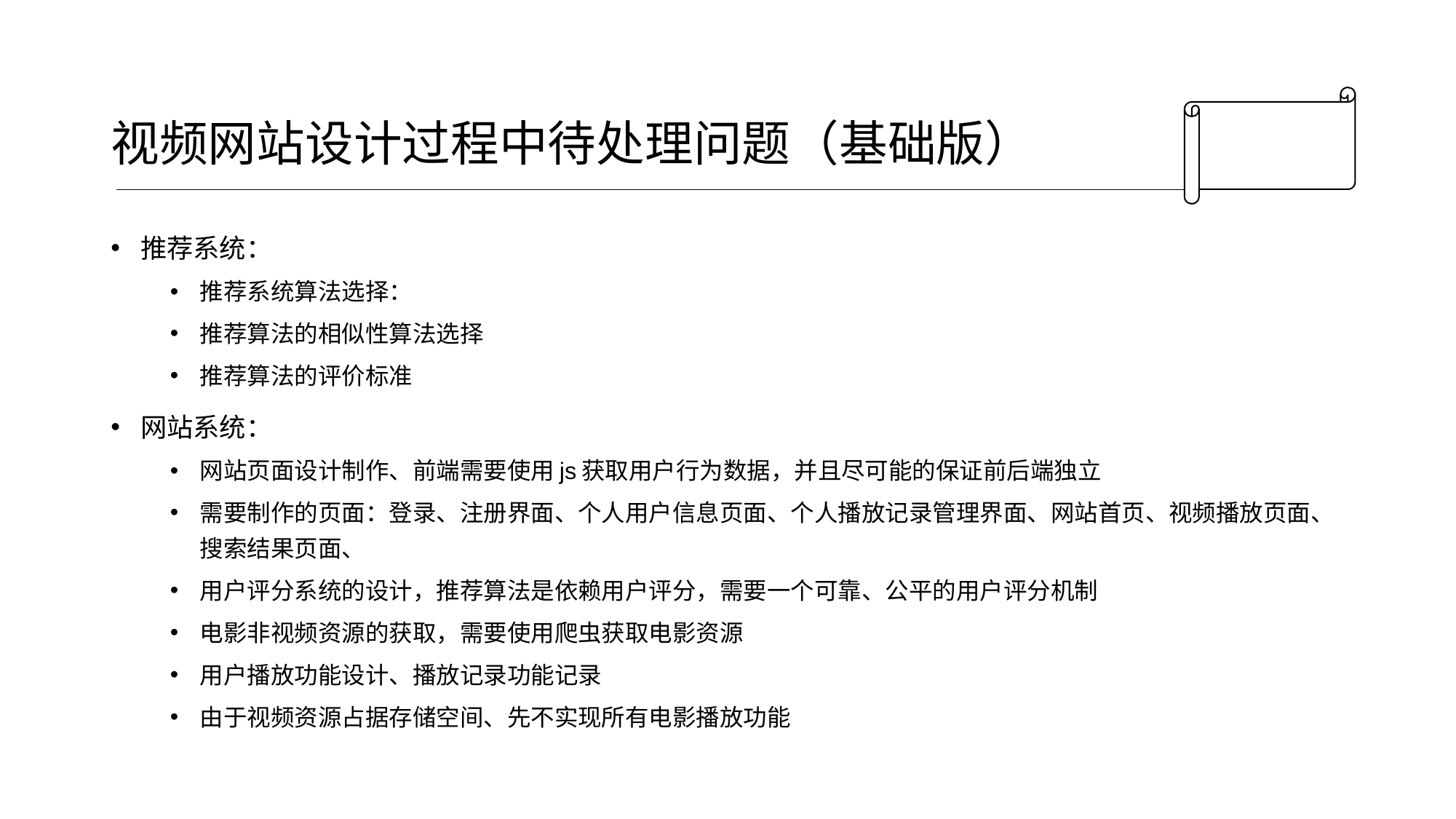

# 视频网站设计过程中待处理问题（基础版）

推荐系统：
推荐系统算法选择：
推荐算法的相似性算法选择
推荐算法的评价标准
网站系统：
网站页面设计制作、前端需要使用js获取用户行为数据，并且尽可能的保证前后端独立
需要制作的页面：登录、注册界面、个人用户信息页面、个人播放记录管理界面、网站首页、视频播放页面、搜索结果页面、
用户评分系统的设计，推荐算法是依赖用户评分，需要一个可靠、公平的用户评分机制
电影非视频资源的获取，需要使用爬虫获取电影资源
用户播放功能设计、播放记录功能记录
由于视频资源占据存储空间、先不实现所有电影播放功能